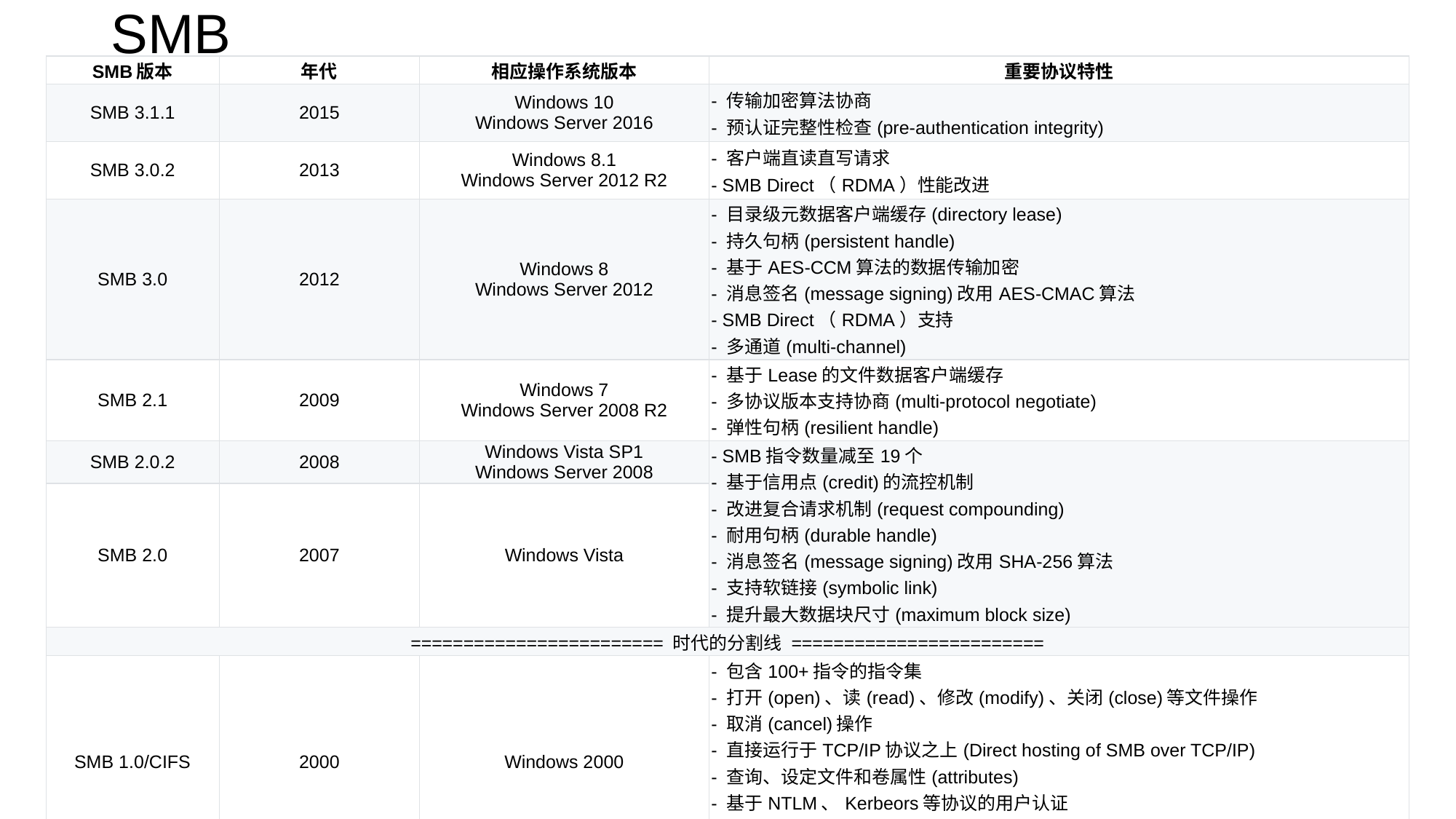

# SMB
| SMB版本 | 年代 | 相应操作系统版本 | 重要协议特性 |
| --- | --- | --- | --- |
| SMB 3.1.1 | 2015 | Windows 10 Windows Server 2016 | - 传输加密算法协商 - 预认证完整性检查(pre-authentication integrity) |
| SMB 3.0.2 | 2013 | Windows 8.1 Windows Server 2012 R2 | - 客户端直读直写请求 - SMB Direct（RDMA）性能改进 |
| SMB 3.0 | 2012 | Windows 8 Windows Server 2012 | - 目录级元数据客户端缓存(directory lease) - 持久句柄(persistent handle) - 基于AES-CCM算法的数据传输加密 - 消息签名(message signing)改用AES-CMAC算法 - SMB Direct（RDMA）支持 - 多通道(multi-channel) |
| SMB 2.1 | 2009 | Windows 7 Windows Server 2008 R2 | - 基于Lease的文件数据客户端缓存 - 多协议版本支持协商(multi-protocol negotiate) - 弹性句柄(resilient handle) |
| SMB 2.0.2 | 2008 | Windows Vista SP1 Windows Server 2008 | - SMB指令数量减至19个 - 基于信用点(credit)的流控机制 - 改进复合请求机制(request compounding) - 耐用句柄(durable handle) - 消息签名(message signing)改用SHA-256算法 - 支持软链接(symbolic link) - 提升最大数据块尺寸(maximum block size) |
| SMB 2.0 | 2007 | Windows Vista |  |
| ======================== 时代的分割线 ======================== |  |  |  |
| SMB 1.0/CIFS | 2000 | Windows 2000 | - 包含100+指令的指令集 - 打开(open)、读(read)、修改(modify)、关闭(close)等文件操作 - 取消(cancel)操作 - 直接运行于TCP/IP协议之上(Direct hosting of SMB over TCP/IP) - 查询、设定文件和卷属性(attributes) - 基于NTLM、Kerbeors等协议的用户认证 - 基于MD5算法的消息签名(message signing) - 基于机会锁（opportunistic lock / oplock）的文件数据客户端缓存 |